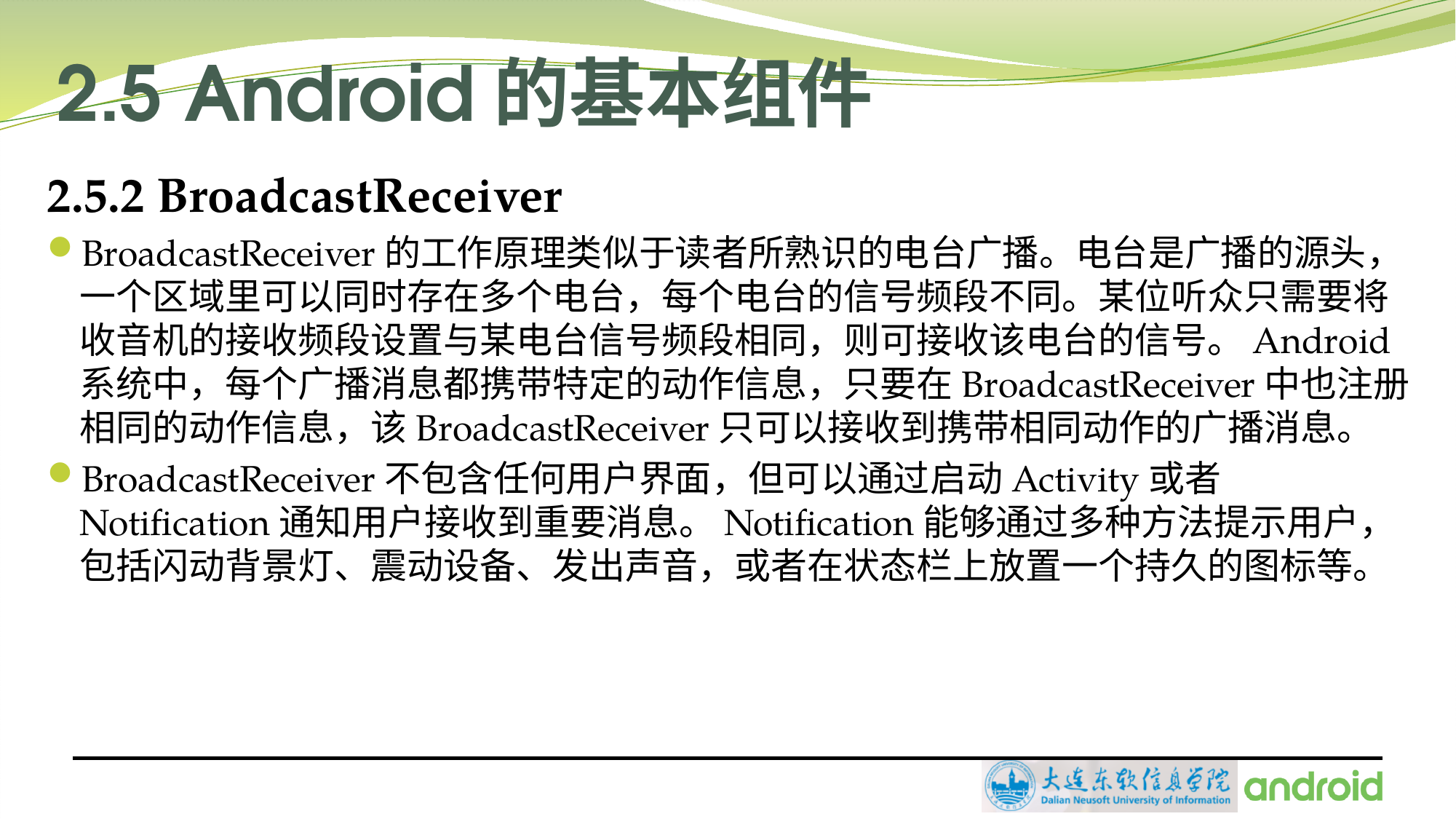

# 2.5 Android的基本组件
2.5.2 BroadcastReceiver
BroadcastReceiver的工作原理类似于读者所熟识的电台广播。电台是广播的源头，一个区域里可以同时存在多个电台，每个电台的信号频段不同。某位听众只需要将收音机的接收频段设置与某电台信号频段相同，则可接收该电台的信号。Android系统中，每个广播消息都携带特定的动作信息，只要在BroadcastReceiver中也注册相同的动作信息，该BroadcastReceiver只可以接收到携带相同动作的广播消息。
BroadcastReceiver不包含任何用户界面，但可以通过启动Activity或者Notification通知用户接收到重要消息。Notification能够通过多种方法提示用户，包括闪动背景灯、震动设备、发出声音，或者在状态栏上放置一个持久的图标等。